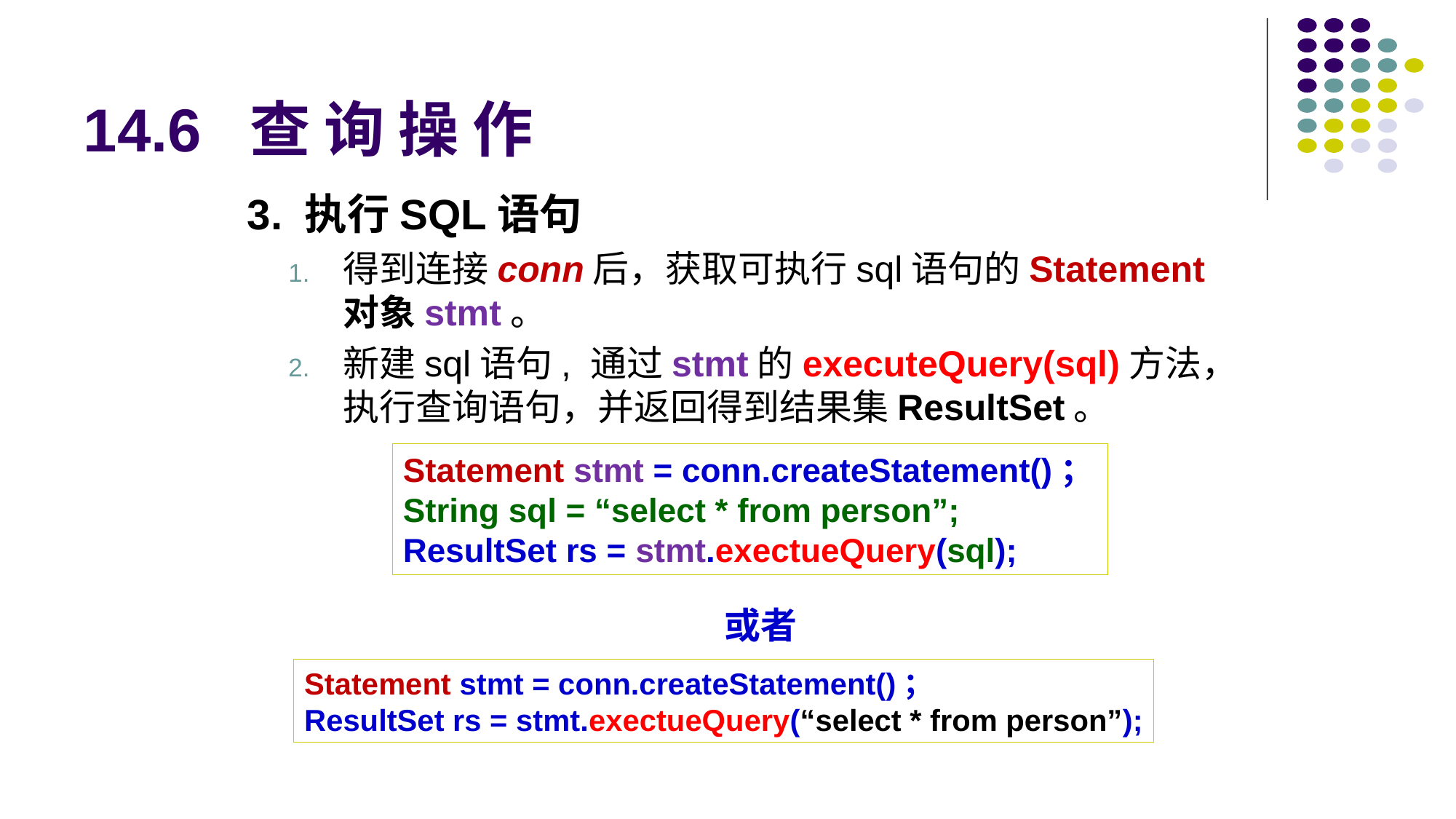

# 14.6  查 询 操 作
3. 执行SQL语句
得到连接conn后，获取可执行sql语句的Statement对象stmt。
新建sql语句, 通过stmt的executeQuery(sql)方法，执行查询语句，并返回得到结果集ResultSet。

或者

Statement stmt = conn.createStatement()；String sql = “select * from person”;
ResultSet rs = stmt.exectueQuery(sql);
Statement stmt = conn.createStatement()；
ResultSet rs = stmt.exectueQuery(“select * from person”);
22